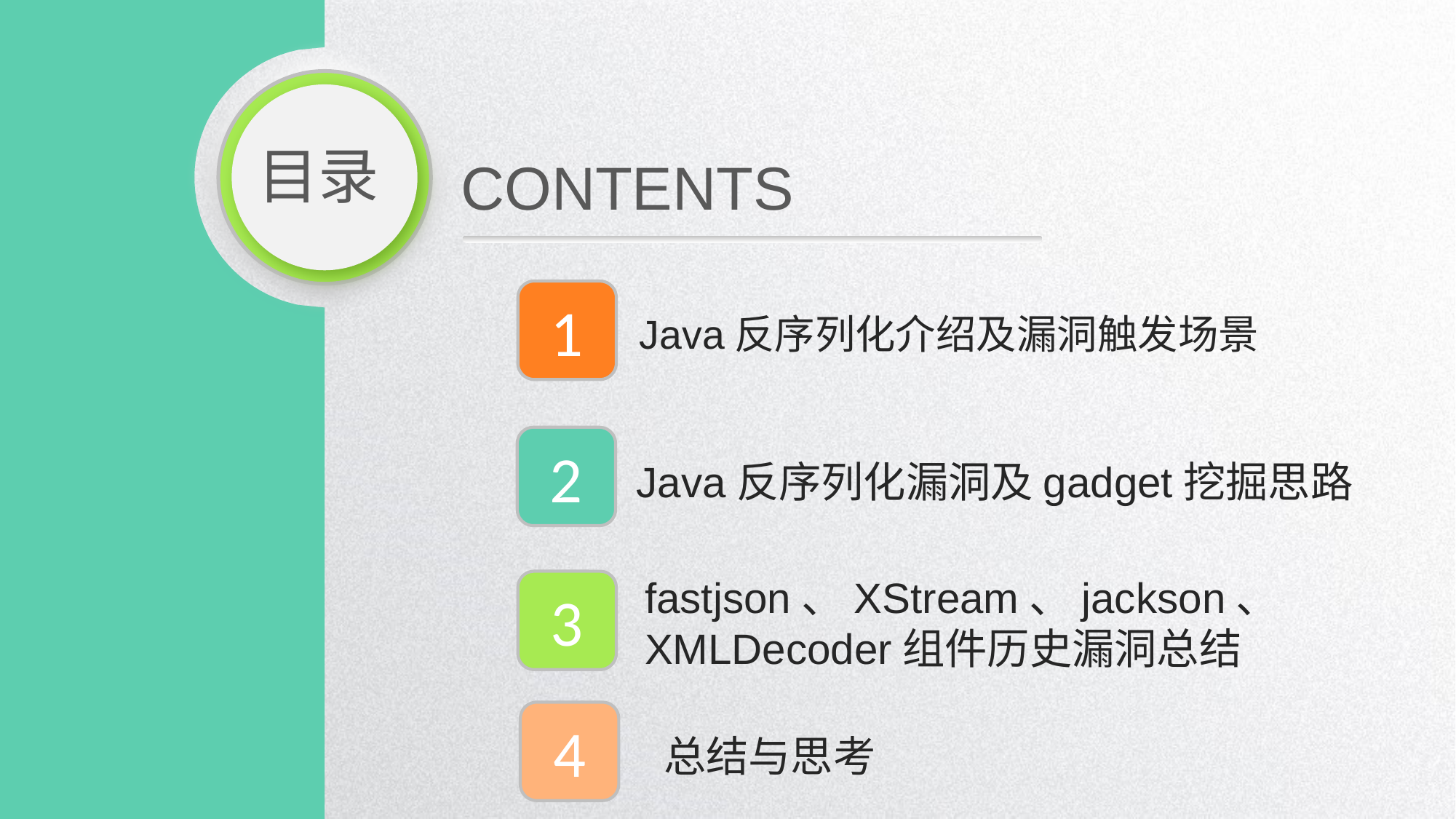

目录
CONTENTS

1
Java反序列化介绍及漏洞触发场景

2
Java反序列化漏洞及gadget挖掘思路

fastjson、XStream、jackson、
XMLDecoder组件历史漏洞总结
3

4
 总结与思考